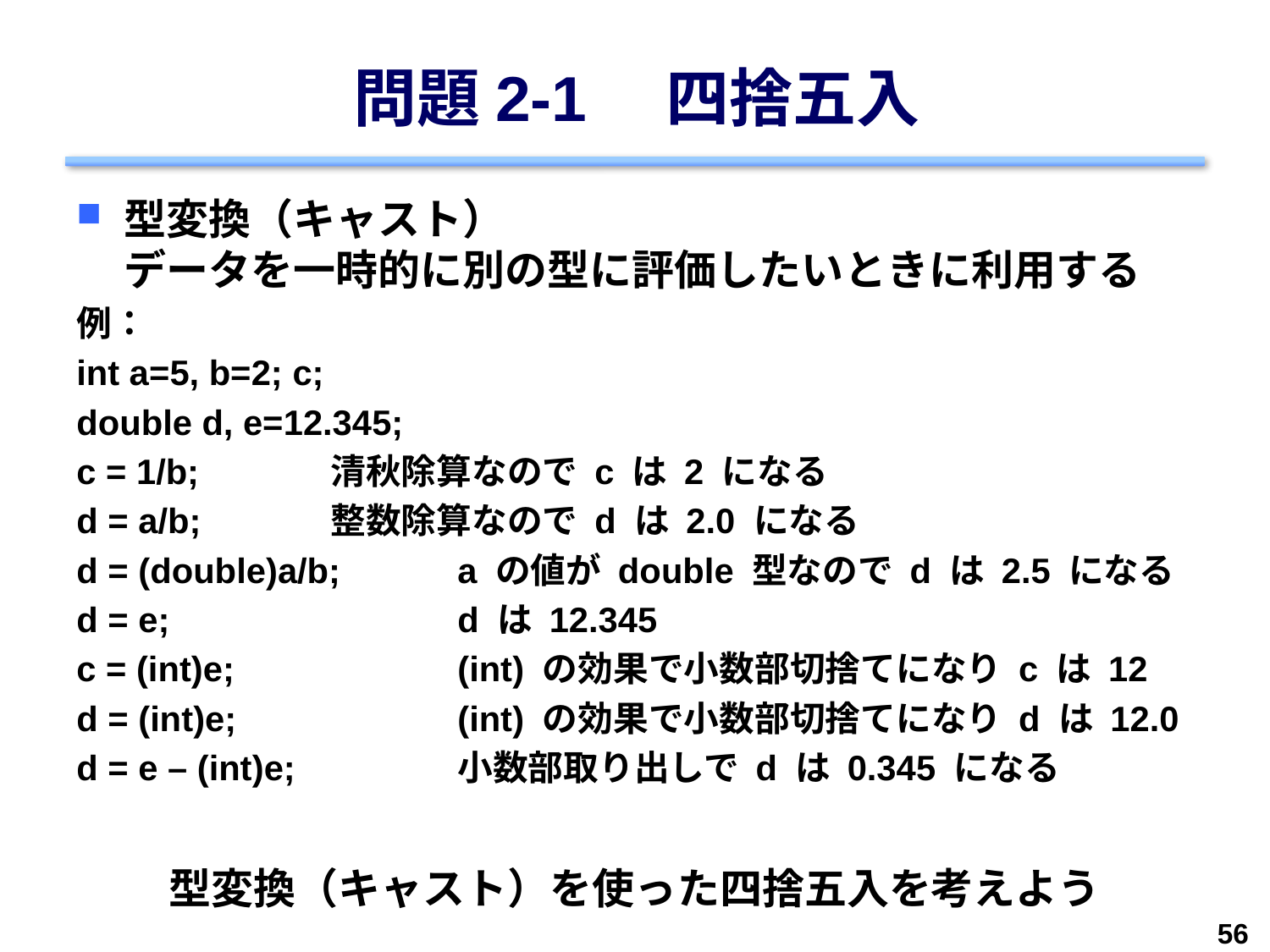

# 問題2-1　四捨五入
型変換（キャスト）
データを一時的に別の型に評価したいときに利用する
例：
int a=5, b=2; c;
double d, e=12.345;
c = 1/b;		清秋除算なので c は 2 になる
d = a/b;		整数除算なので d は 2.0 になる
d = (double)a/b;	a の値が double 型なので d は 2.5 になる
d = e;			d は 12.345
c = (int)e;		(int) の効果で小数部切捨てになり c は 12
d = (int)e;		(int) の効果で小数部切捨てになり d は 12.0
d = e – (int)e;		小数部取り出しで d は 0.345 になる
型変換（キャスト）を使った四捨五入を考えよう
56